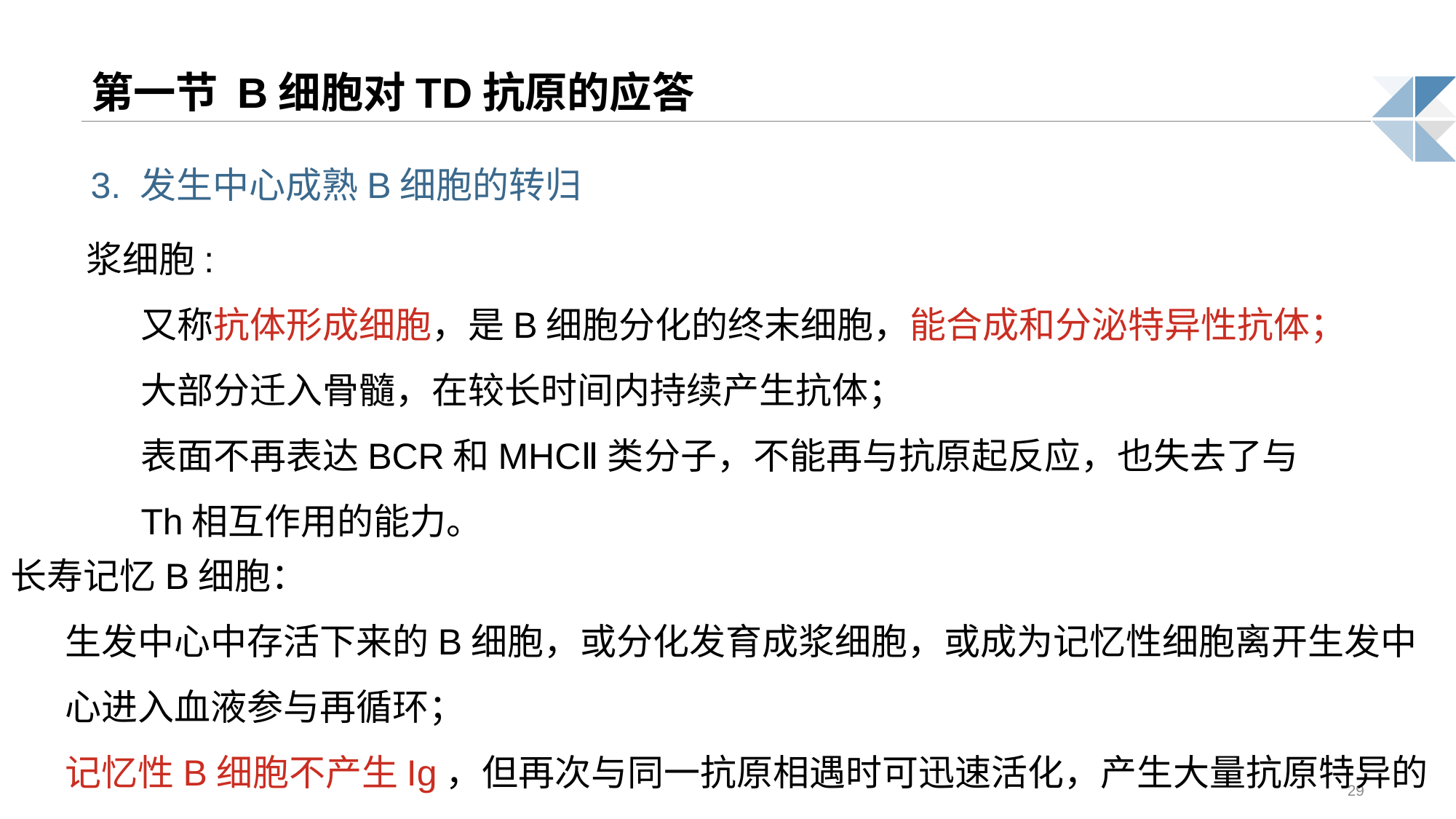

# 第一节 B细胞对TD抗原的应答
3. 发生中心成熟B细胞的转归
浆细胞:
又称抗体形成细胞，是B细胞分化的终末细胞，能合成和分泌特异性抗体；
大部分迁入骨髓，在较长时间内持续产生抗体；
表面不再表达BCR和MHCⅡ类分子，不能再与抗原起反应，也失去了与Th相互作用的能力。
长寿记忆B细胞：
生发中心中存活下来的B细胞，或分化发育成浆细胞，或成为记忆性细胞离开生发中心进入血液参与再循环；
记忆性B细胞不产生Ig，但再次与同一抗原相遇时可迅速活化，产生大量抗原特异的Ig。
29